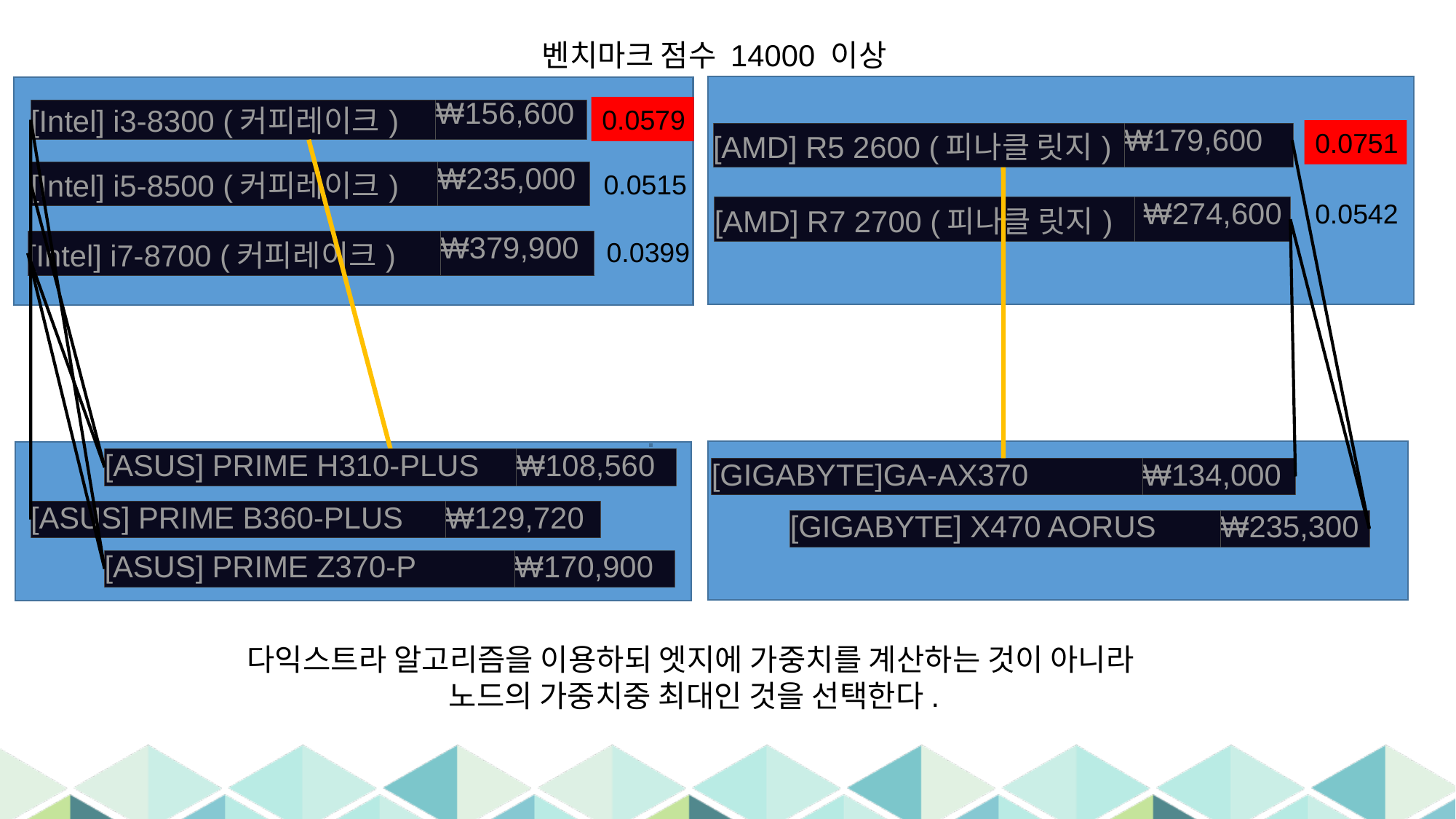

벤치마크 점수 14000 이상

0.0579
| [Intel] i3-8300 (커피레이크) | ₩156,600 |
| --- | --- |
0.0751
| [AMD] R5 2600 (피나클 릿지) | ₩179,600 |
| --- | --- |
0.0515
| [Intel] i5-8500 (커피레이크) | ₩235,000 |
| --- | --- |
0.0542
| [AMD] R7 2700 (피나클 릿지) | ₩274,600 |
| --- | --- |
0.0399
| [Intel] i7-8700 (커피레이크) | ₩379,900 |
| --- | --- |

| [ASUS] PRIME H310-PLUS | ₩108,560 |
| --- | --- |
| [GIGABYTE]GA-AX370 | ₩134,000 |
| --- | --- |
| [ASUS] PRIME B360-PLUS | ₩129,720 |
| --- | --- |
| [GIGABYTE] X470 AORUS | ₩235,300 |
| --- | --- |
| [ASUS] PRIME Z370-P | ₩170,900 |
| --- | --- |
다익스트라 알고리즘을 이용하되 엣지에 가중치를 계산하는 것이 아니라
노드의 가중치중 최대인 것을 선택한다.